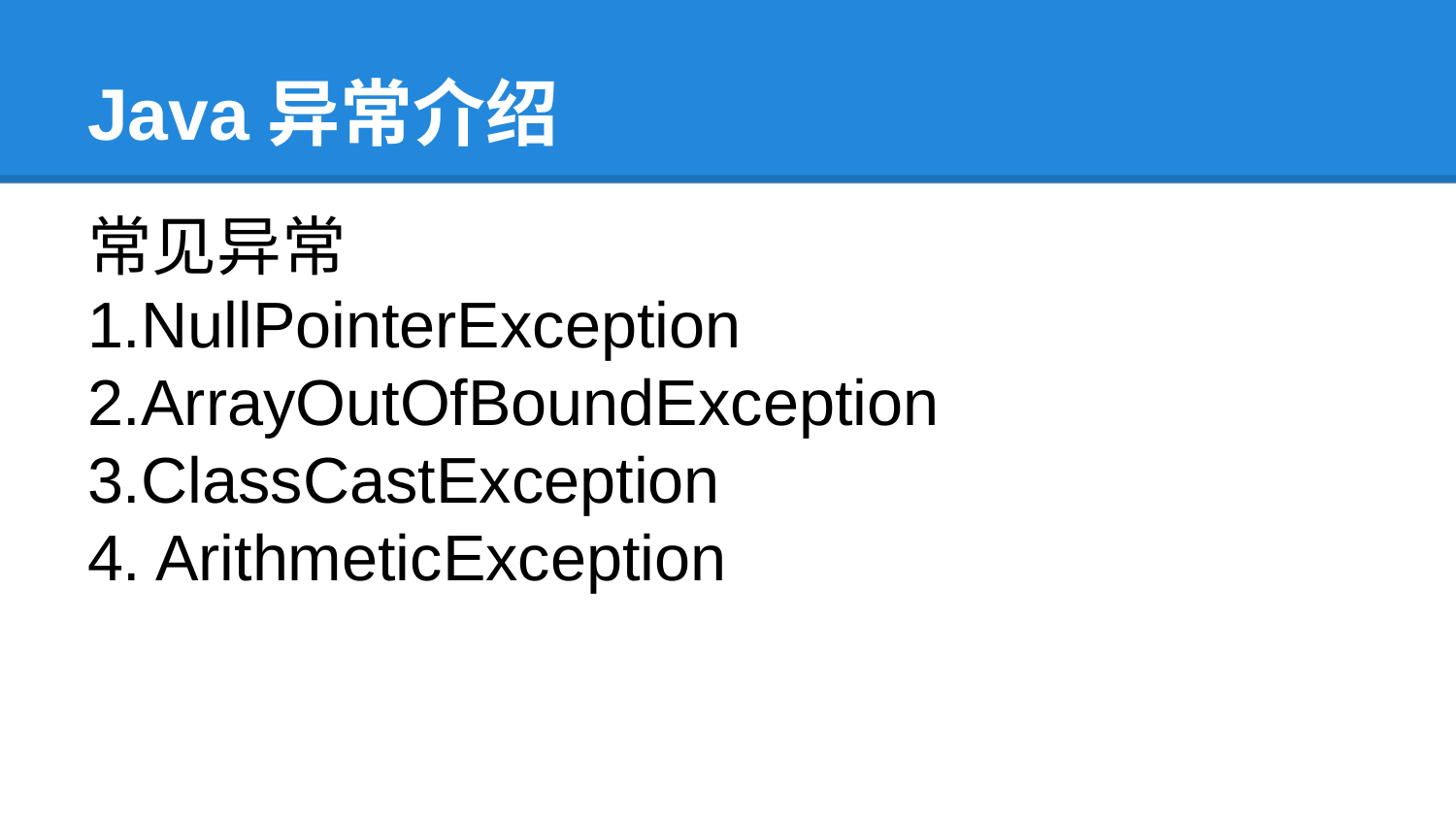

# Java异常介绍
常见异常
1.NullPointerException
2.ArrayOutOfBoundException
3.ClassCastException
4. ArithmeticException